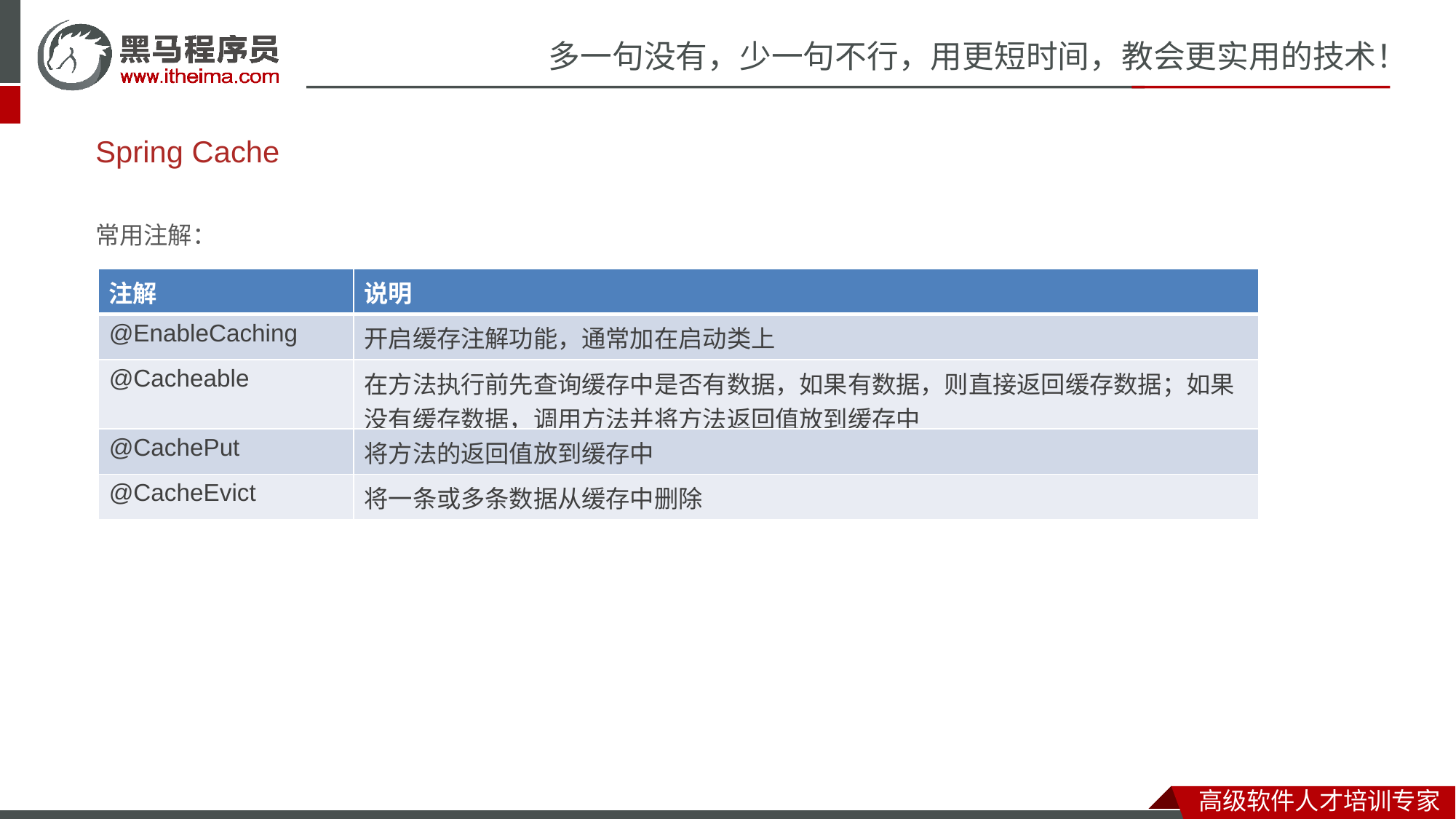

# Spring Cache
常用注解：
| 注解 | 说明 |
| --- | --- |
| @EnableCaching | 开启缓存注解功能，通常加在启动类上 |
| @Cacheable | 在方法执行前先查询缓存中是否有数据，如果有数据，则直接返回缓存数据；如果没有缓存数据，调用方法并将方法返回值放到缓存中 |
| @CachePut | 将方法的返回值放到缓存中 |
| @CacheEvict | 将一条或多条数据从缓存中删除 |